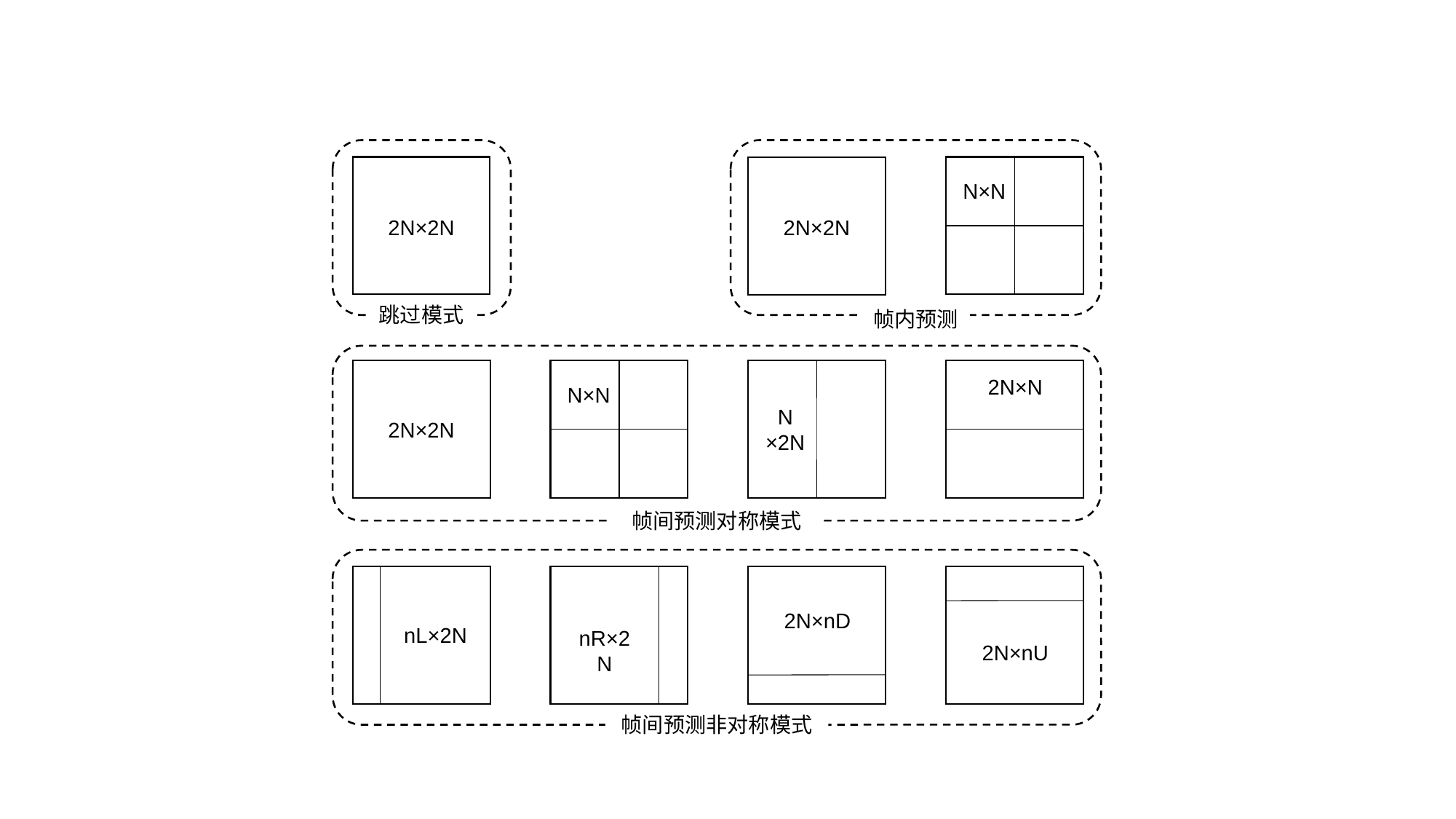

N×N
2N×2N
2N×2N
跳过模式
帧内预测

2N×N
N×N
N
×2N
2N×2N
帧间预测对称模式

2N×nD
nL×2N
nR×2N
2N×nU
帧间预测非对称模式